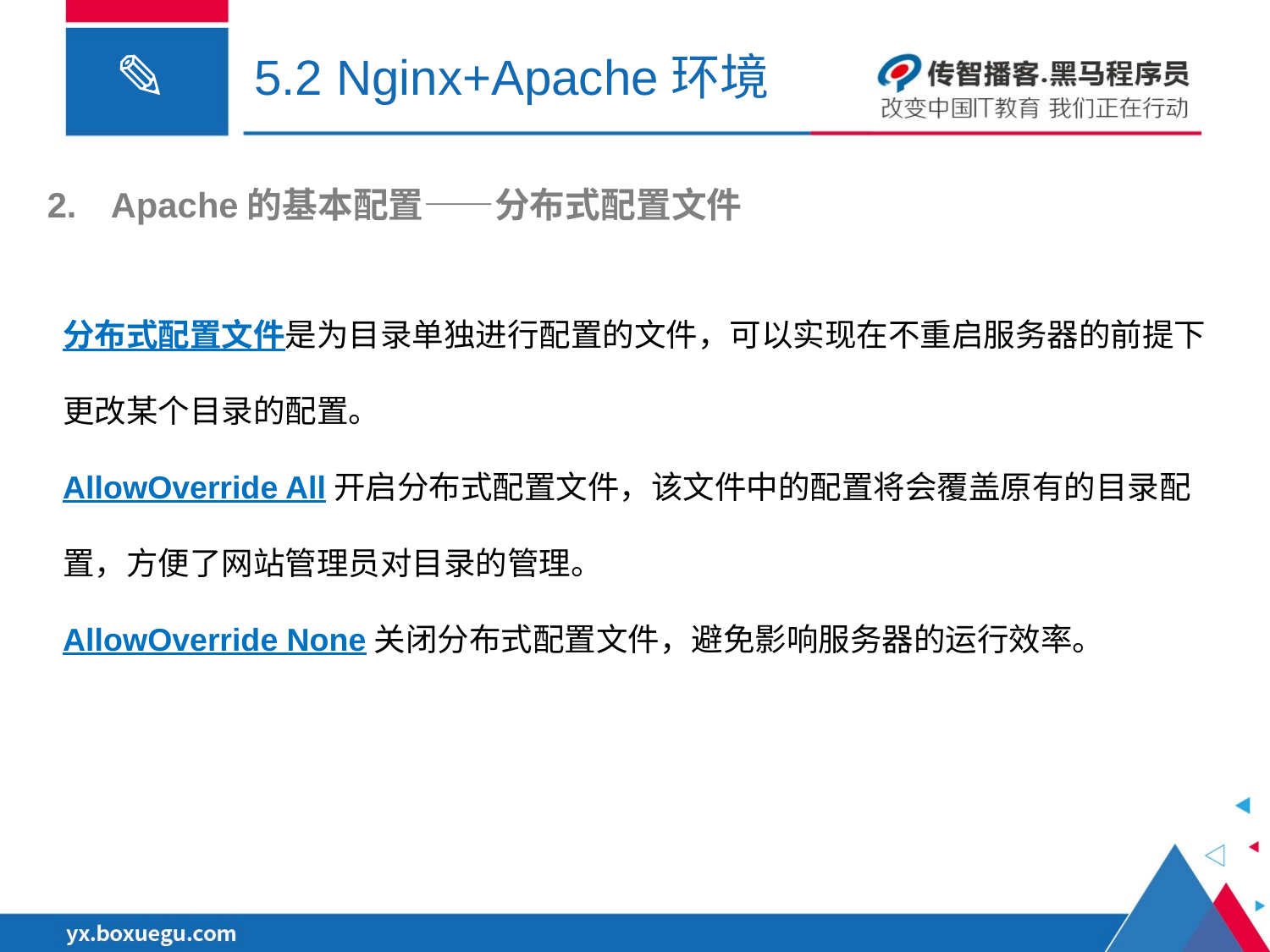

# 5.2 Nginx+Apache环境
Apache的基本配置——分布式配置文件
分布式配置文件是为目录单独进行配置的文件，可以实现在不重启服务器的前提下更改某个目录的配置。
AllowOverride All开启分布式配置文件，该文件中的配置将会覆盖原有的目录配置，方便了网站管理员对目录的管理。
AllowOverride None关闭分布式配置文件，避免影响服务器的运行效率。